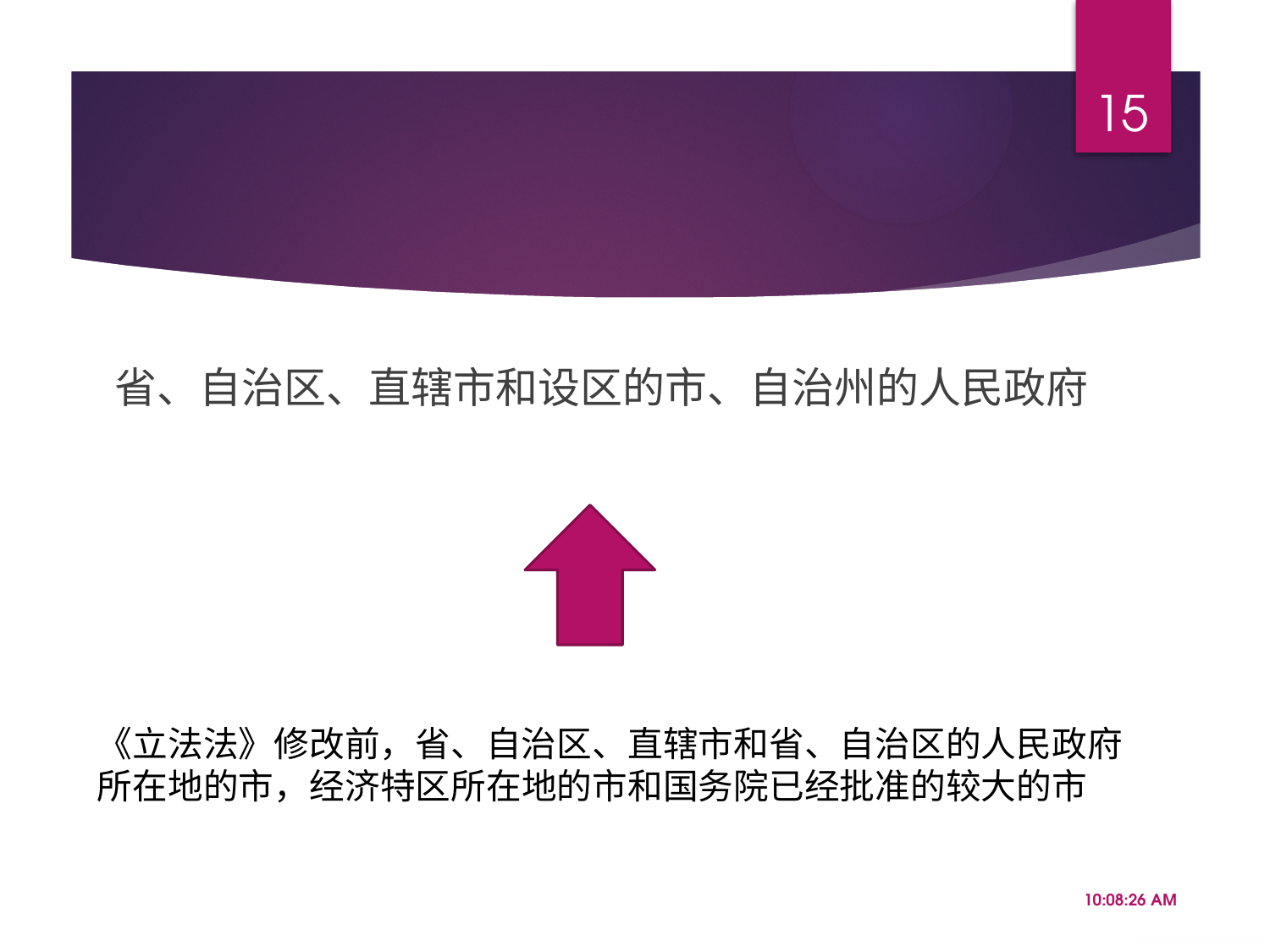

15
#

省、自治区、直辖市和设区的市、自治州的人民政府

《立法法》修改前，省、自治区、直辖市和省、自治区的人民政府所在地的市，经济特区所在地的市和国务院已经批准的较大的市
10:08:26 AM